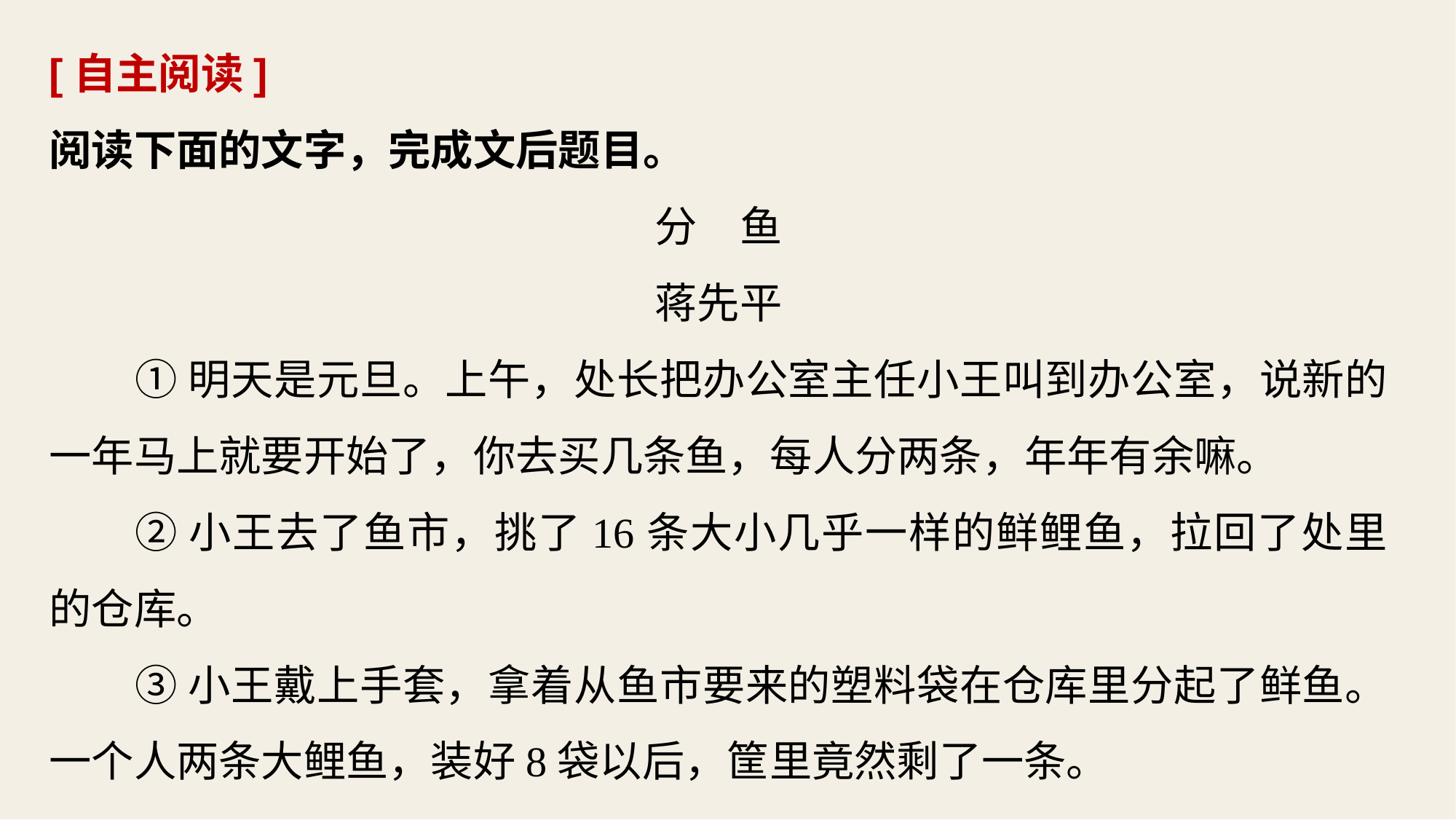

[自主阅读]
阅读下面的文字，完成文后题目。
分　鱼
蒋先平
①明天是元旦。上午，处长把办公室主任小王叫到办公室，说新的一年马上就要开始了，你去买几条鱼，每人分两条，年年有余嘛。
②小王去了鱼市，挑了16条大小几乎一样的鲜鲤鱼，拉回了处里的仓库。
③小王戴上手套，拿着从鱼市要来的塑料袋在仓库里分起了鲜鱼。一个人两条大鲤鱼，装好8袋以后，筐里竟然剩了一条。